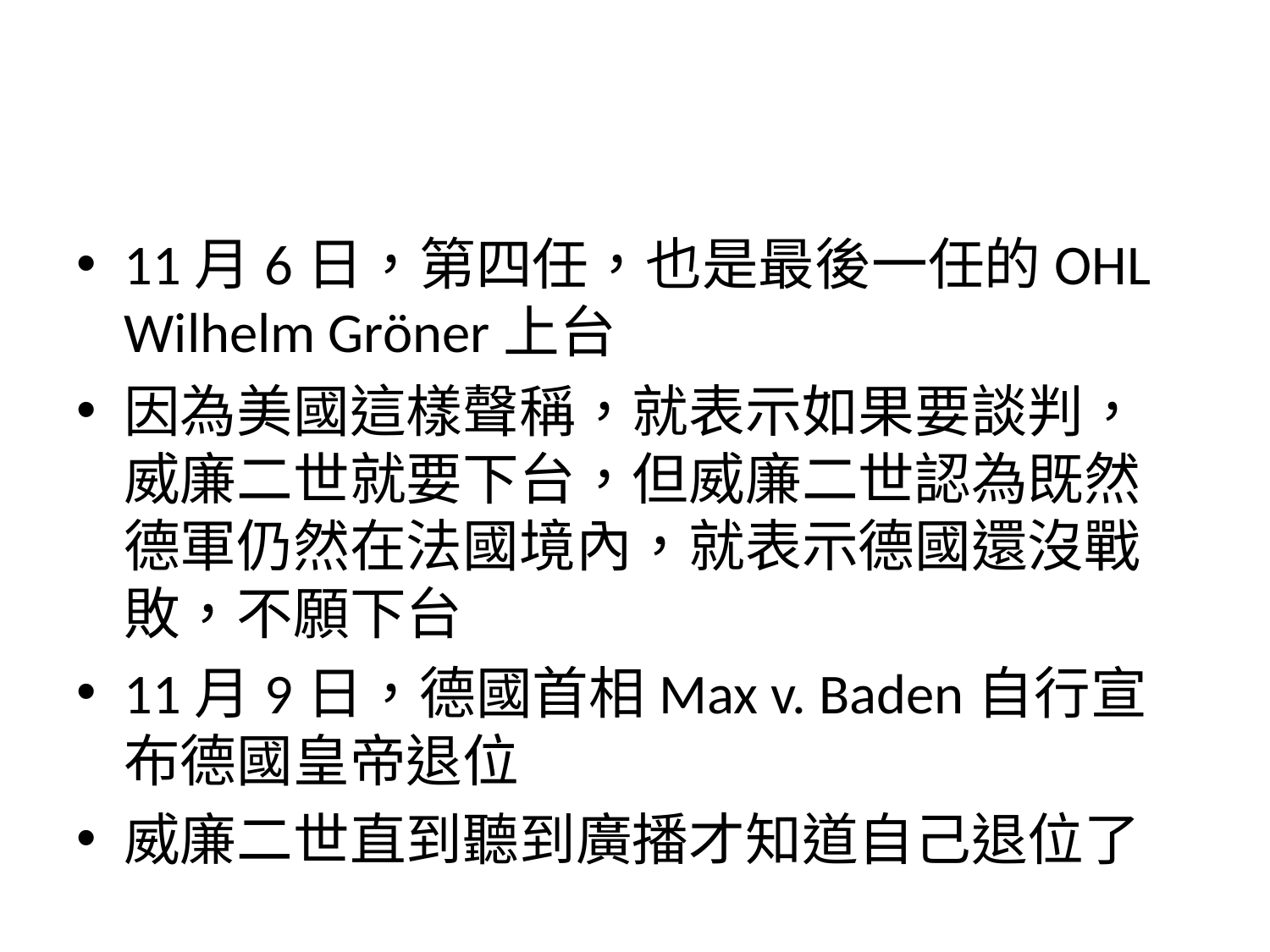

#
11月6日，第四任，也是最後一任的OHL Wilhelm Gröner上台
因為美國這樣聲稱，就表示如果要談判，威廉二世就要下台，但威廉二世認為既然德軍仍然在法國境內，就表示德國還沒戰敗，不願下台
11月9日，德國首相Max v. Baden自行宣布德國皇帝退位
威廉二世直到聽到廣播才知道自己退位了